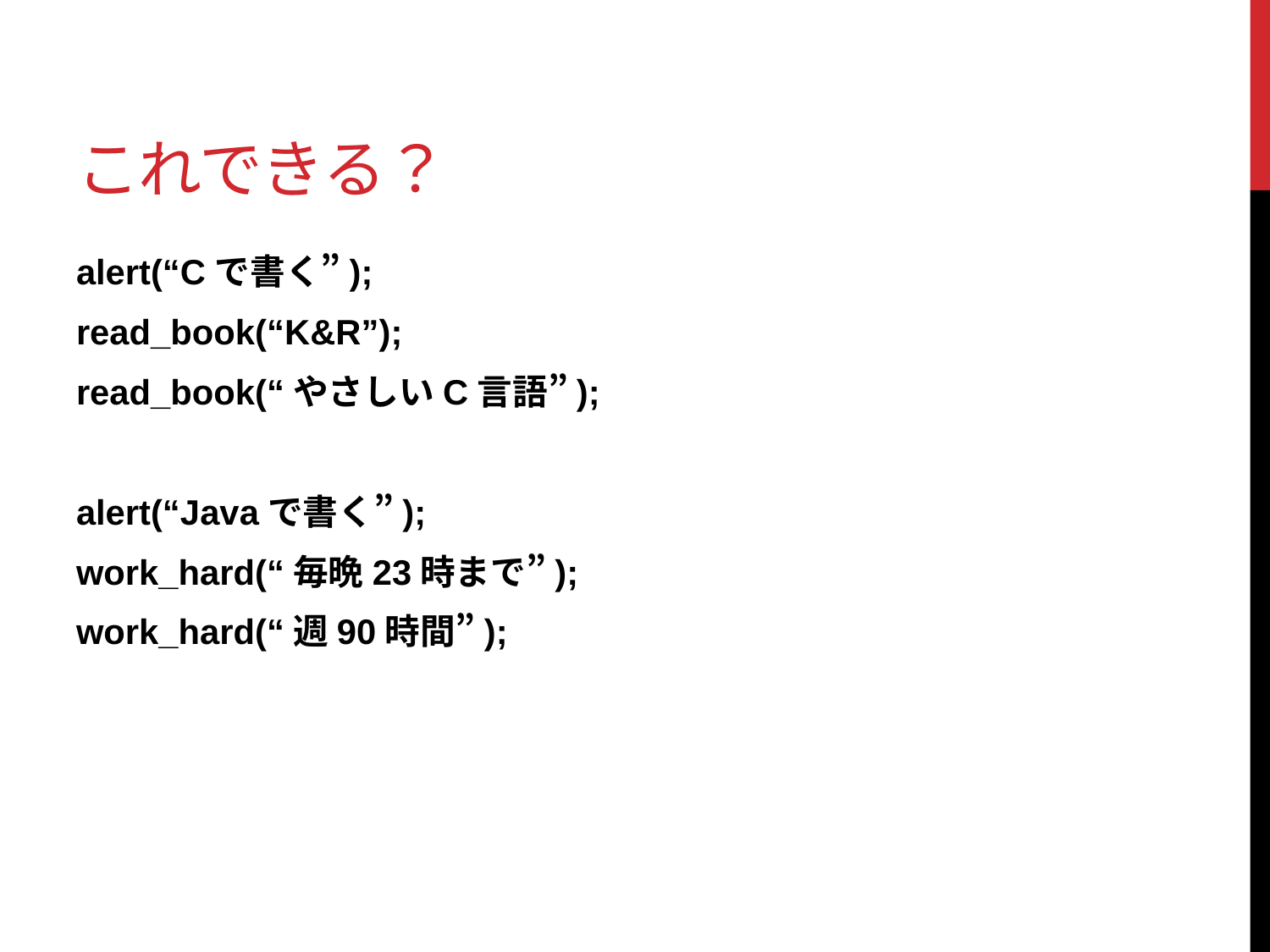

# これできる？
alert(“Cで書く”);
read_book(“K&R”);
read_book(“やさしいC言語”);

alert(“Javaで書く”);
work_hard(“毎晩23時まで”);
work_hard(“週90時間”);